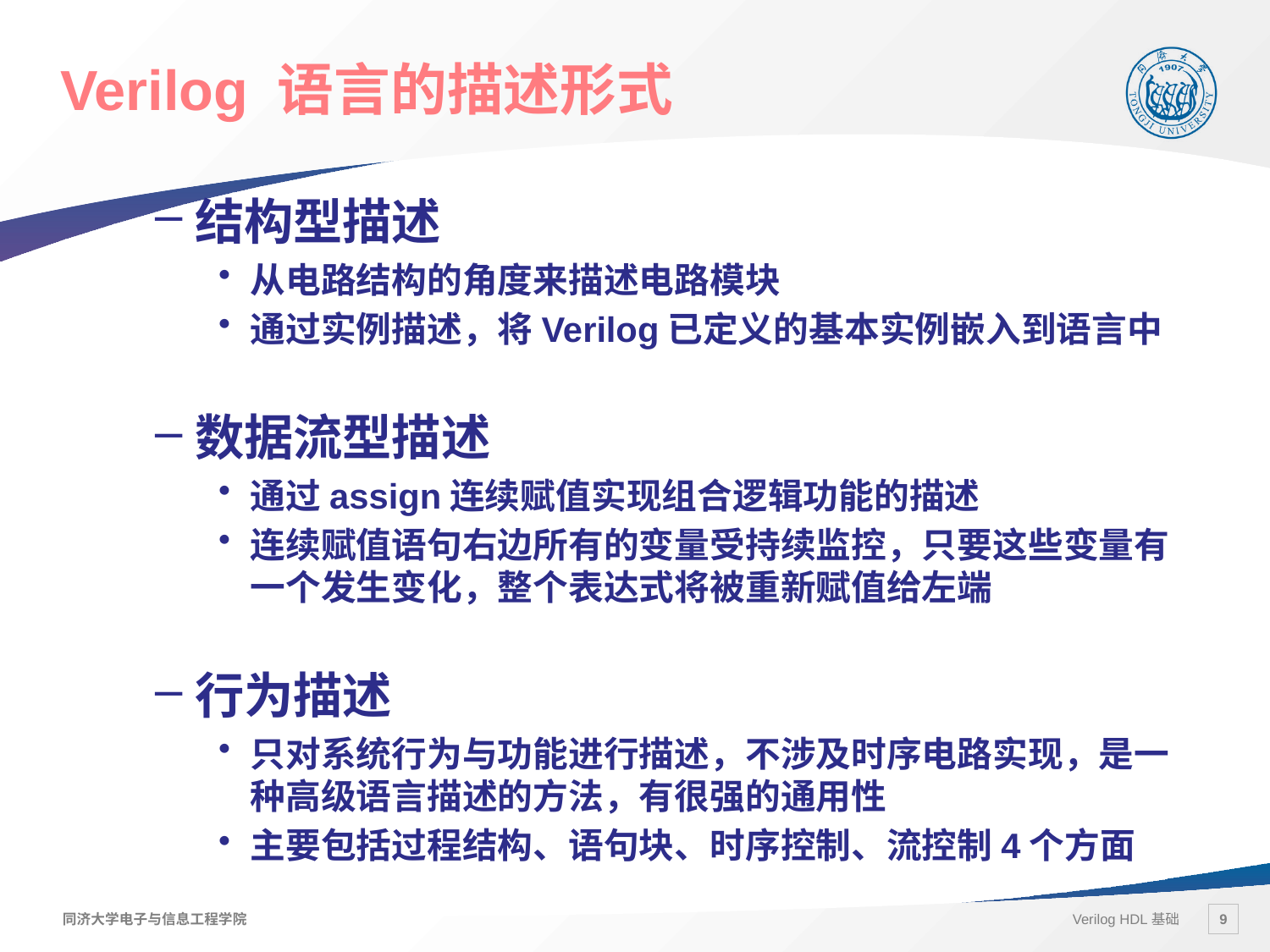

# Verilog 语言的描述形式
结构型描述
从电路结构的角度来描述电路模块
通过实例描述，将Verilog已定义的基本实例嵌入到语言中

数据流型描述
通过assign连续赋值实现组合逻辑功能的描述
连续赋值语句右边所有的变量受持续监控，只要这些变量有一个发生变化，整个表达式将被重新赋值给左端

行为描述
只对系统行为与功能进行描述，不涉及时序电路实现，是一种高级语言描述的方法，有很强的通用性
主要包括过程结构、语句块、时序控制、流控制4个方面